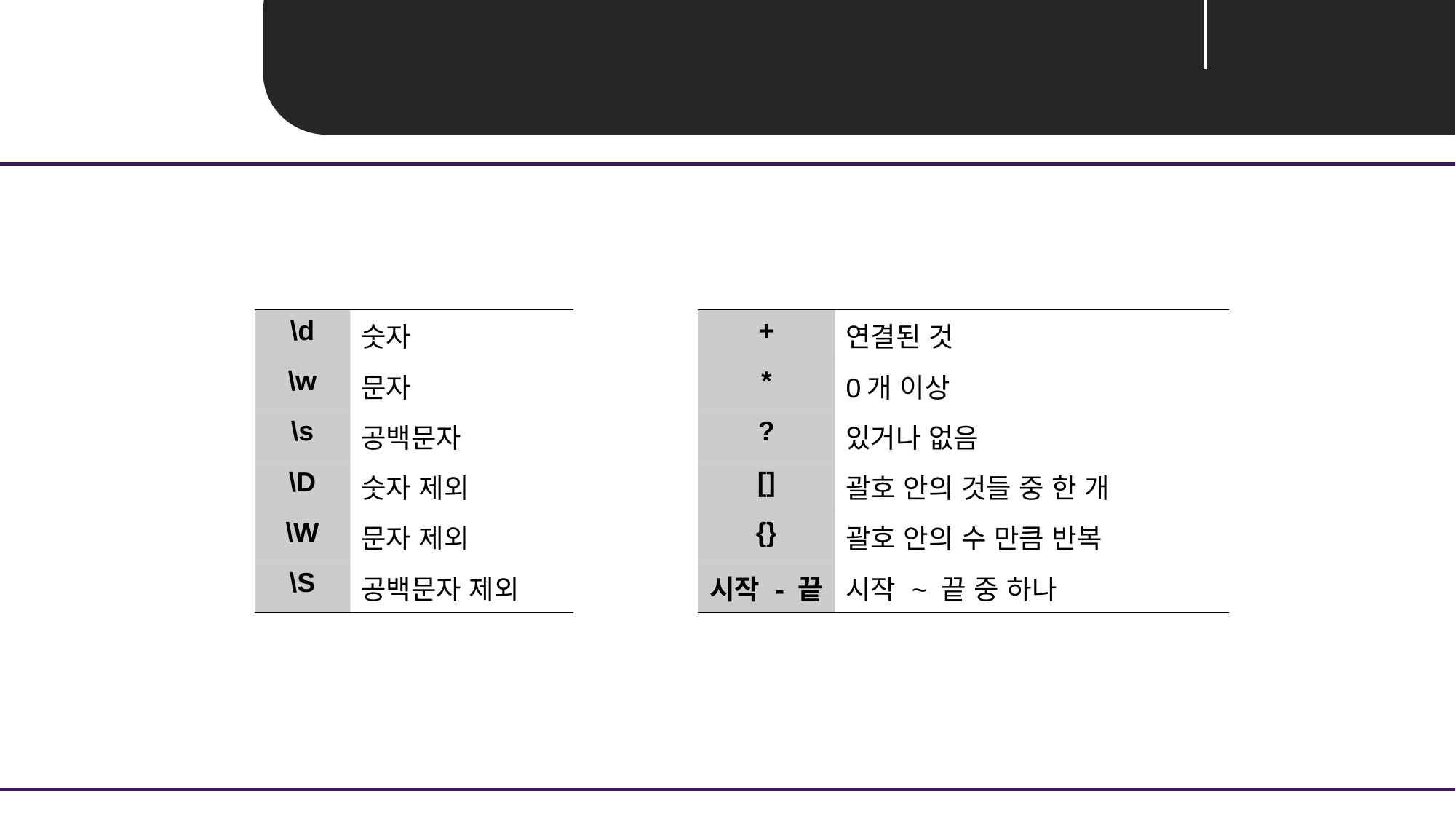

Unit  01 ㅣ  정규표현식
| \d | 숫자 |
| --- | --- |
| \w | 문자 |
| \s | 공백문자 |
| \D | 숫자 제외 |
| \W | 문자 제외 |
| \S | 공백문자 제외 |
| + | 연결된 것 |
| --- | --- |
| \* | 0개 이상 |
| ? | 있거나 없음 |
| [] | 괄호 안의 것들 중 한 개 |
| {} | 괄호 안의 수 만큼 반복 |
| 시작 - 끝 | 시작 ~ 끝 중 하나 |